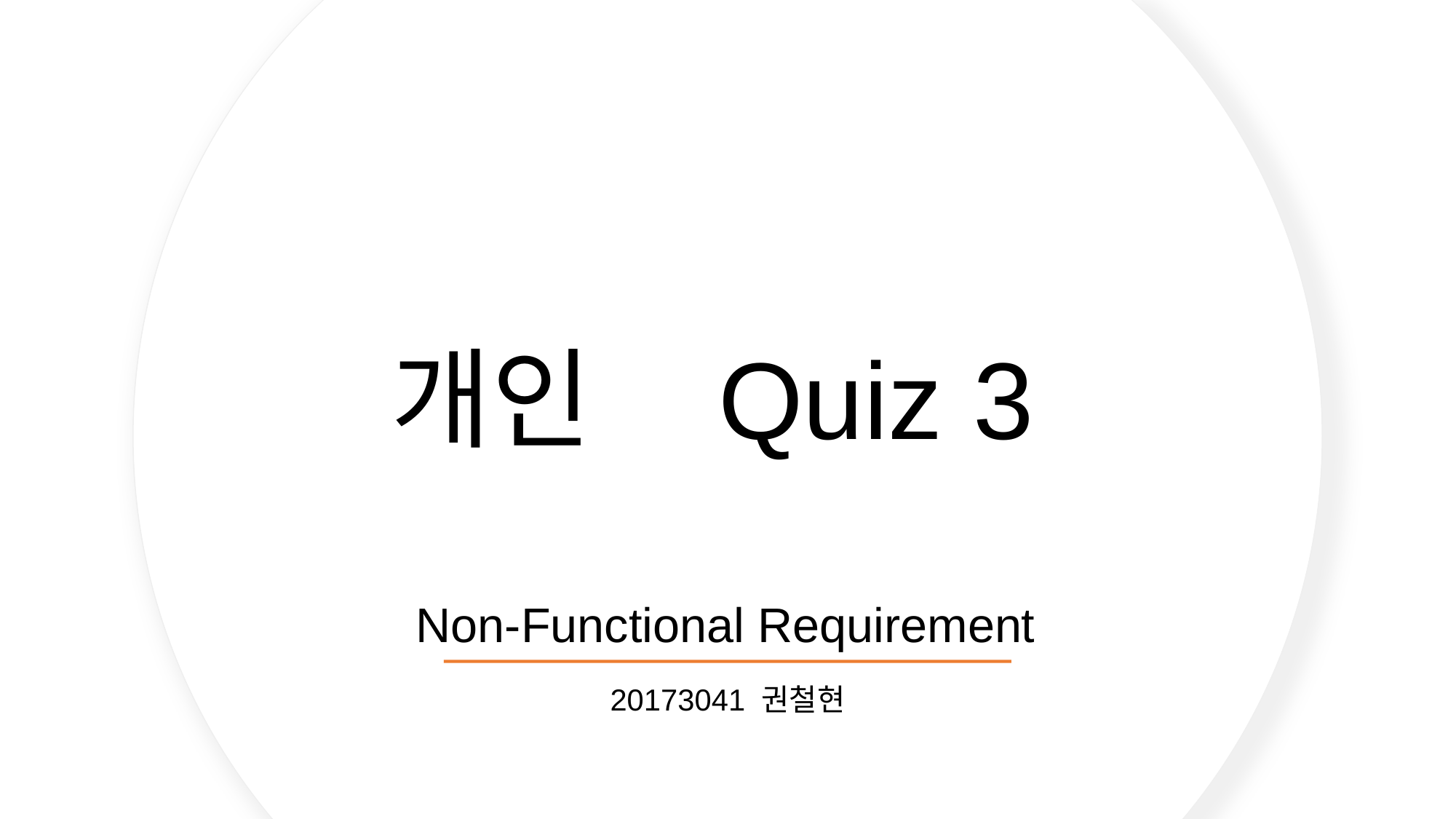

# 개인 	Quiz 3
Non-Functional Requirement
20173041 권철현